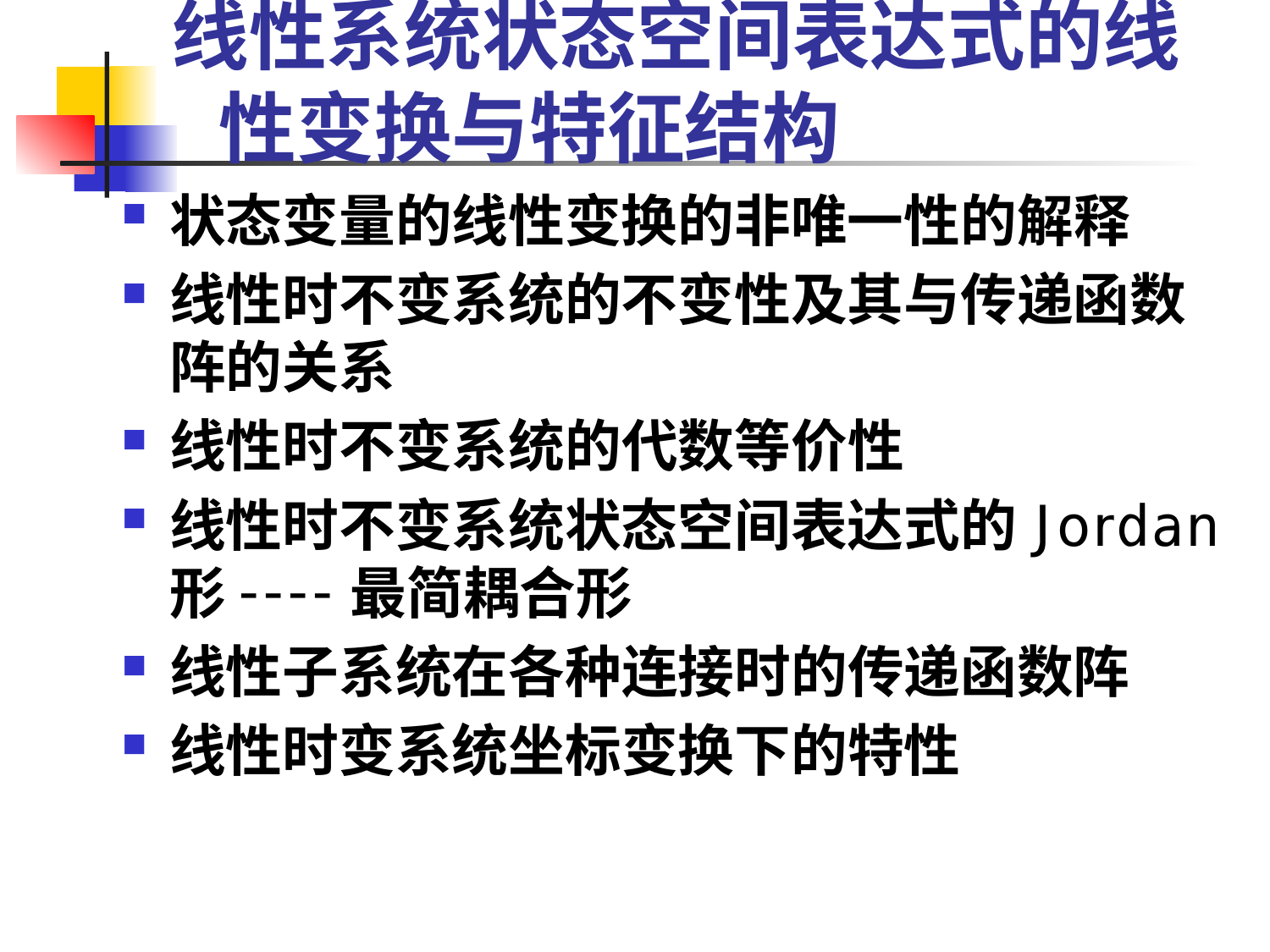

# 线性系统状态空间表达式的线性变换与特征结构
状态变量的线性变换的非唯一性的解释
线性时不变系统的不变性及其与传递函数阵的关系
线性时不变系统的代数等价性
线性时不变系统状态空间表达式的Jordan形----最简耦合形
线性子系统在各种连接时的传递函数阵
线性时变系统坐标变换下的特性